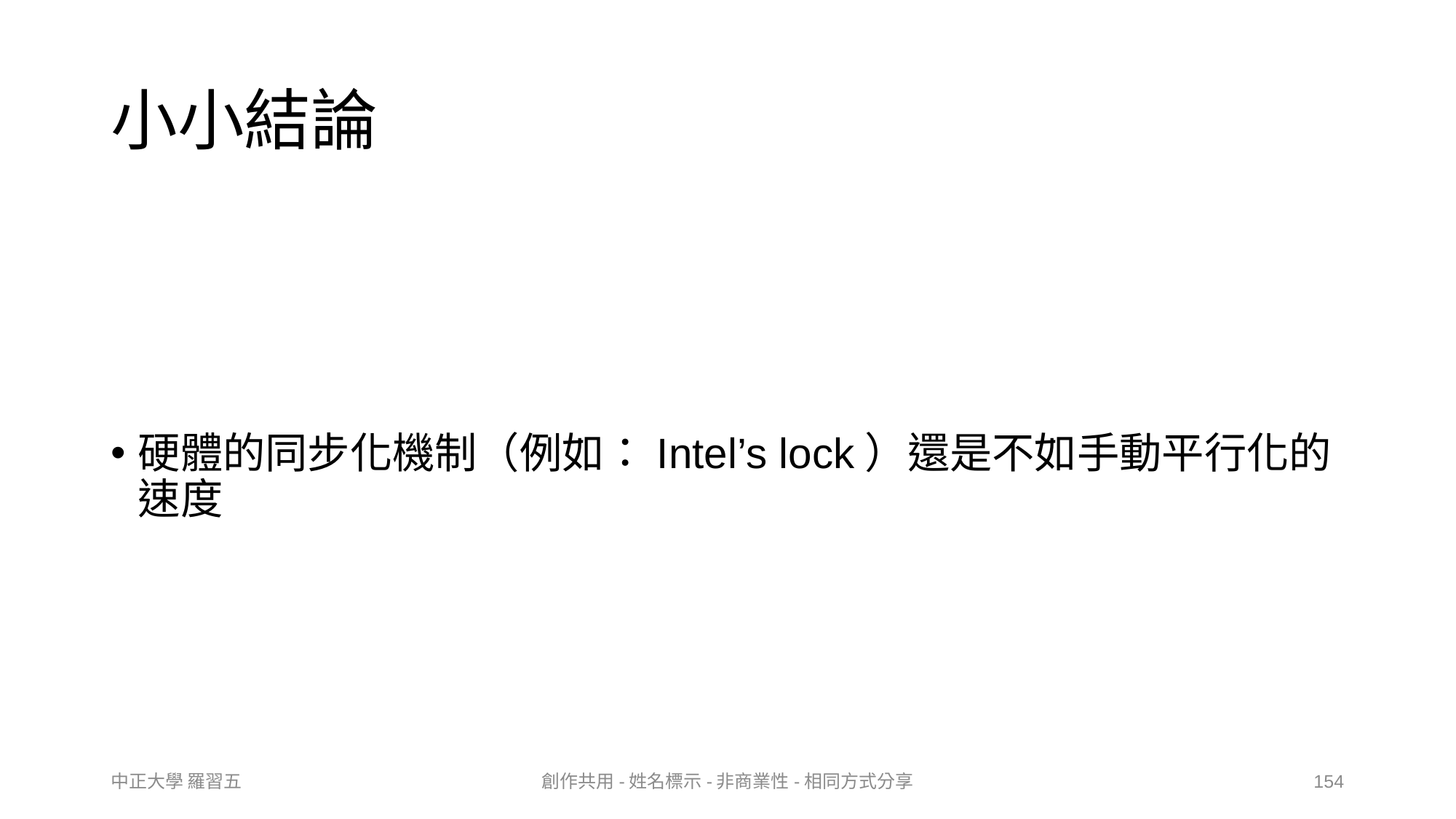

# 小小結論
硬體的同步化機制（例如：Intel’s lock）還是不如手動平行化的速度
中正大學 羅習五
創作共用-姓名標示-非商業性-相同方式分享
154